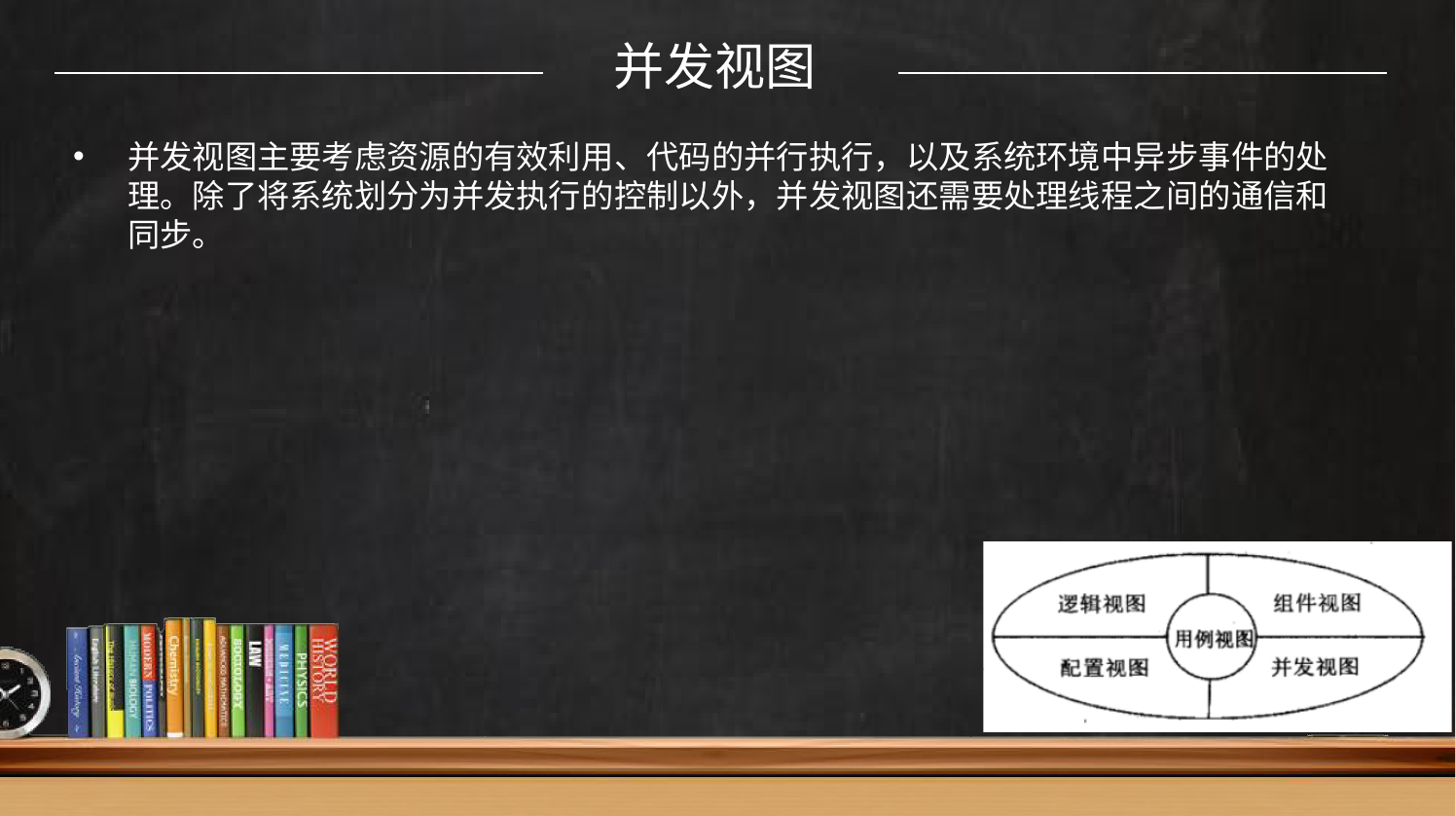

# 并发视图

并发视图主要考虑资源的有效利用、代码的并行执行，以及系统环境中异步事件的处 理。除了将系统划分为并发执行的控制以外，并发视图还需要处理线程之间的通信和 同步。